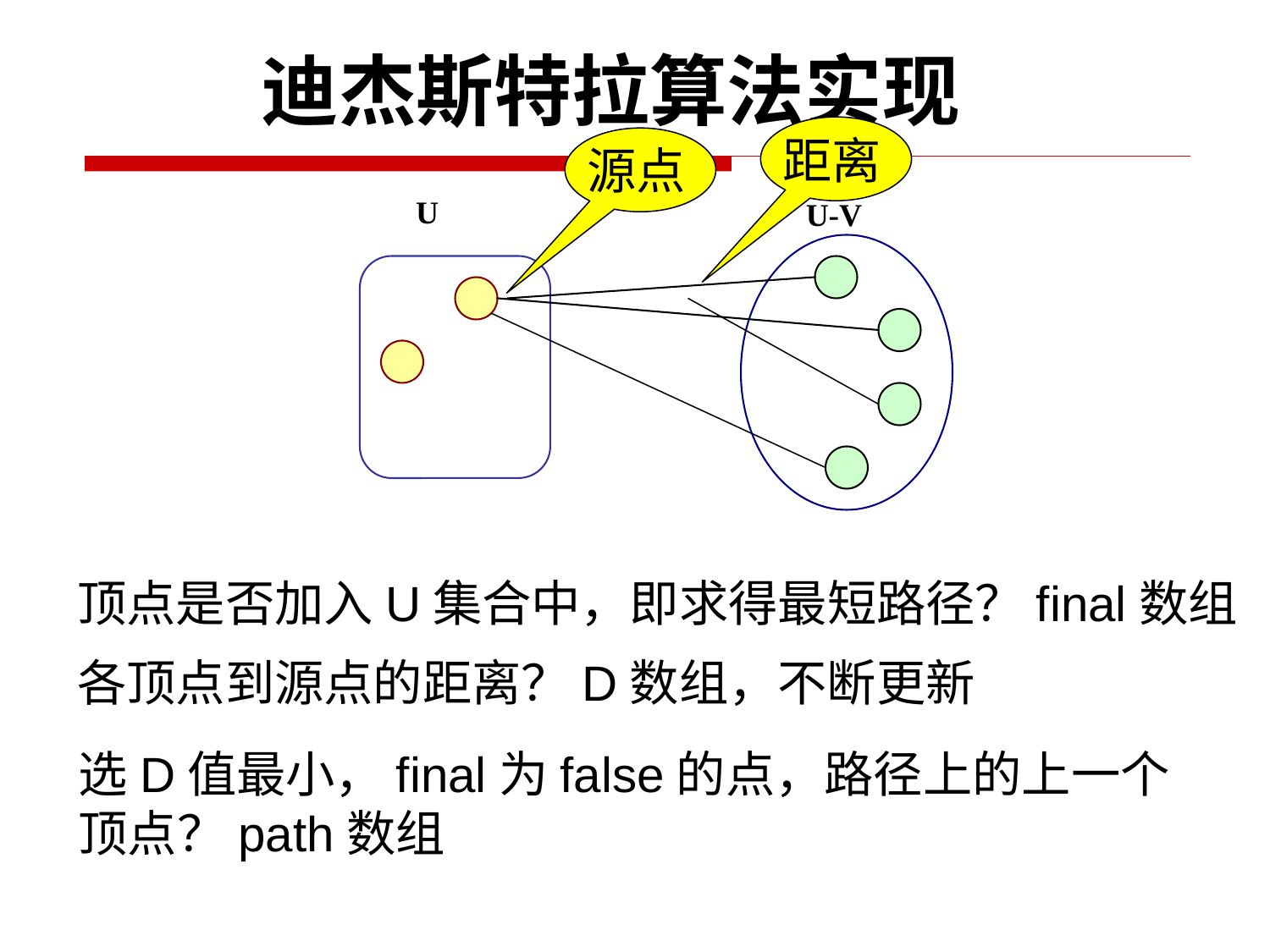

迪杰斯特拉算法实现
距离
源点
U
U-V

顶点是否加入U集合中，即求得最短路径？final数组
各顶点到源点的距离？D数组，不断更新
选D值最小，final为false的点，路径上的上一个顶点？path数组